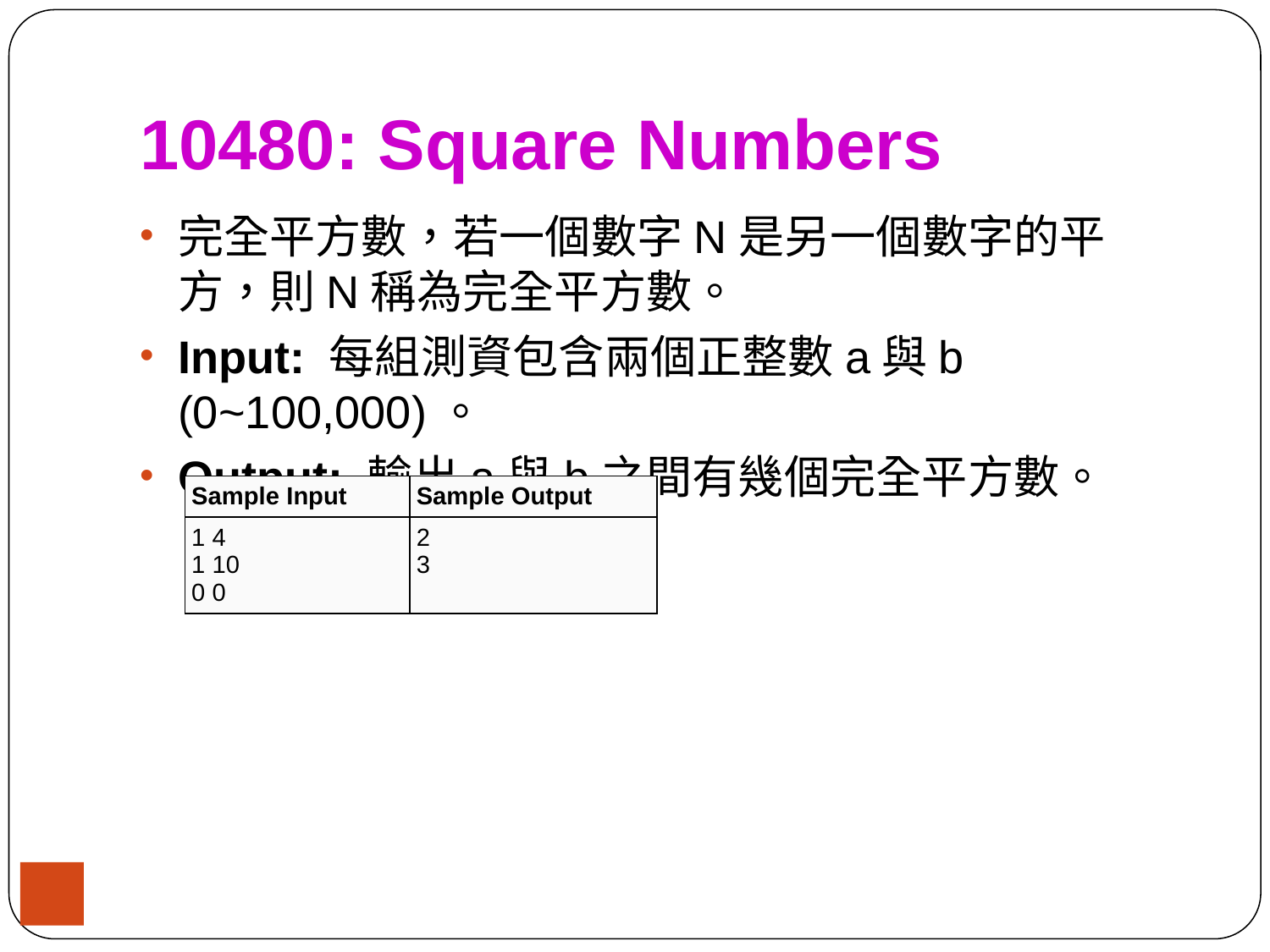

# 10480: Square Numbers
完全平方數，若一個數字N是另一個數字的平方，則N稱為完全平方數。
Input: 每組測資包含兩個正整數a與b (0~100,000)。
Output: 輸出a與b之間有幾個完全平方數。
| Sample Input | Sample Output |
| --- | --- |
| 1 4 1 10 0 0 | 2 3 |